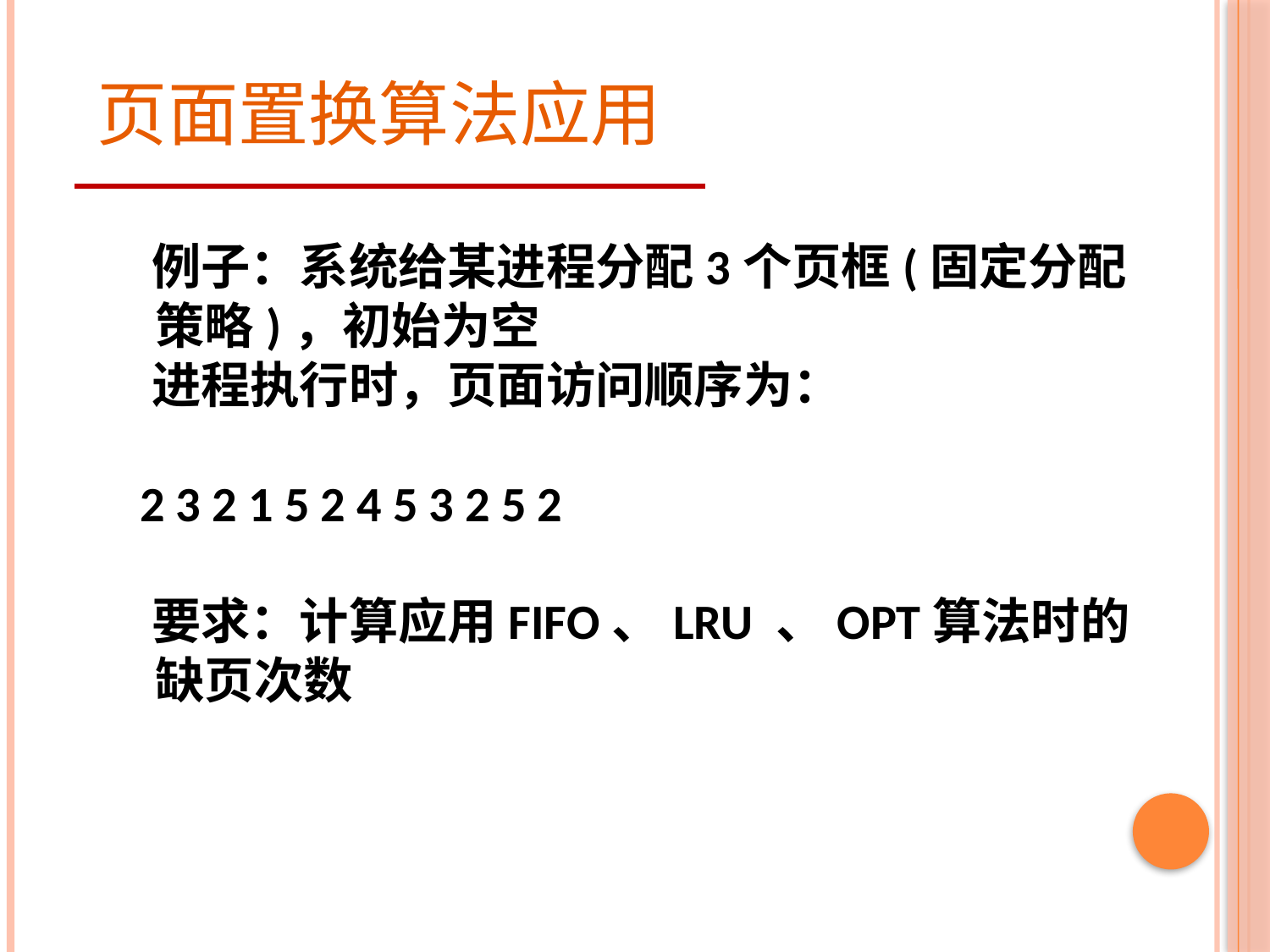

# 页面置换算法应用
  例子：系统给某进程分配3个页框(固定分配策略)，初始为空
  进程执行时，页面访问顺序为：

  2 3 2 1 5 2 4 5 3 2 5 2

  要求：计算应用FIFO、LRU 、OPT算法时的缺页次数